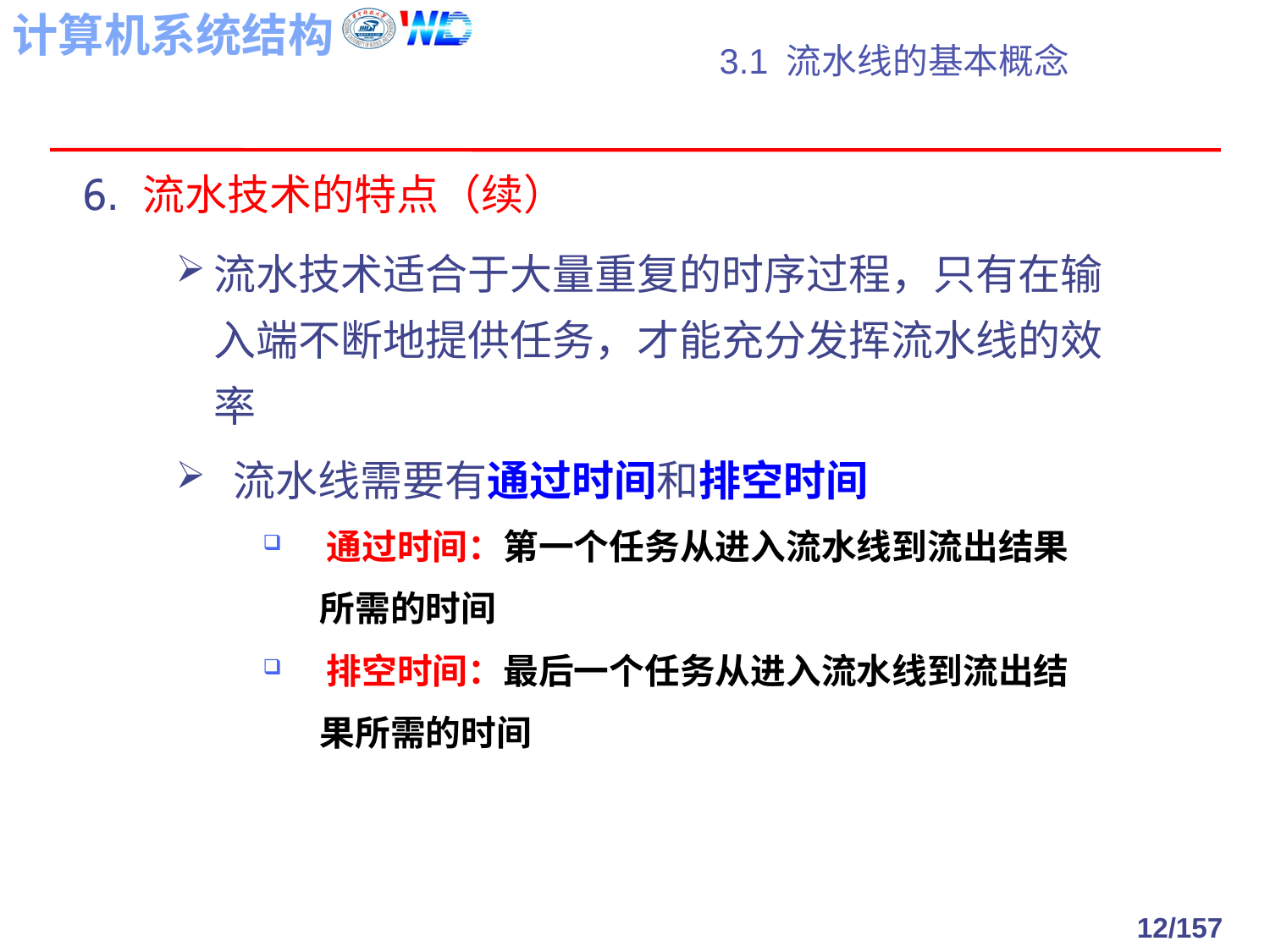

# 3.1 流水线的基本概念
6. 流水技术的特点（续）
流水技术适合于大量重复的时序过程，只有在输入端不断地提供任务，才能充分发挥流水线的效率
 流水线需要有通过时间和排空时间
通过时间：第一个任务从进入流水线到流出结果
      所需的时间
排空时间：最后一个任务从进入流水线到流出结
      果所需的时间